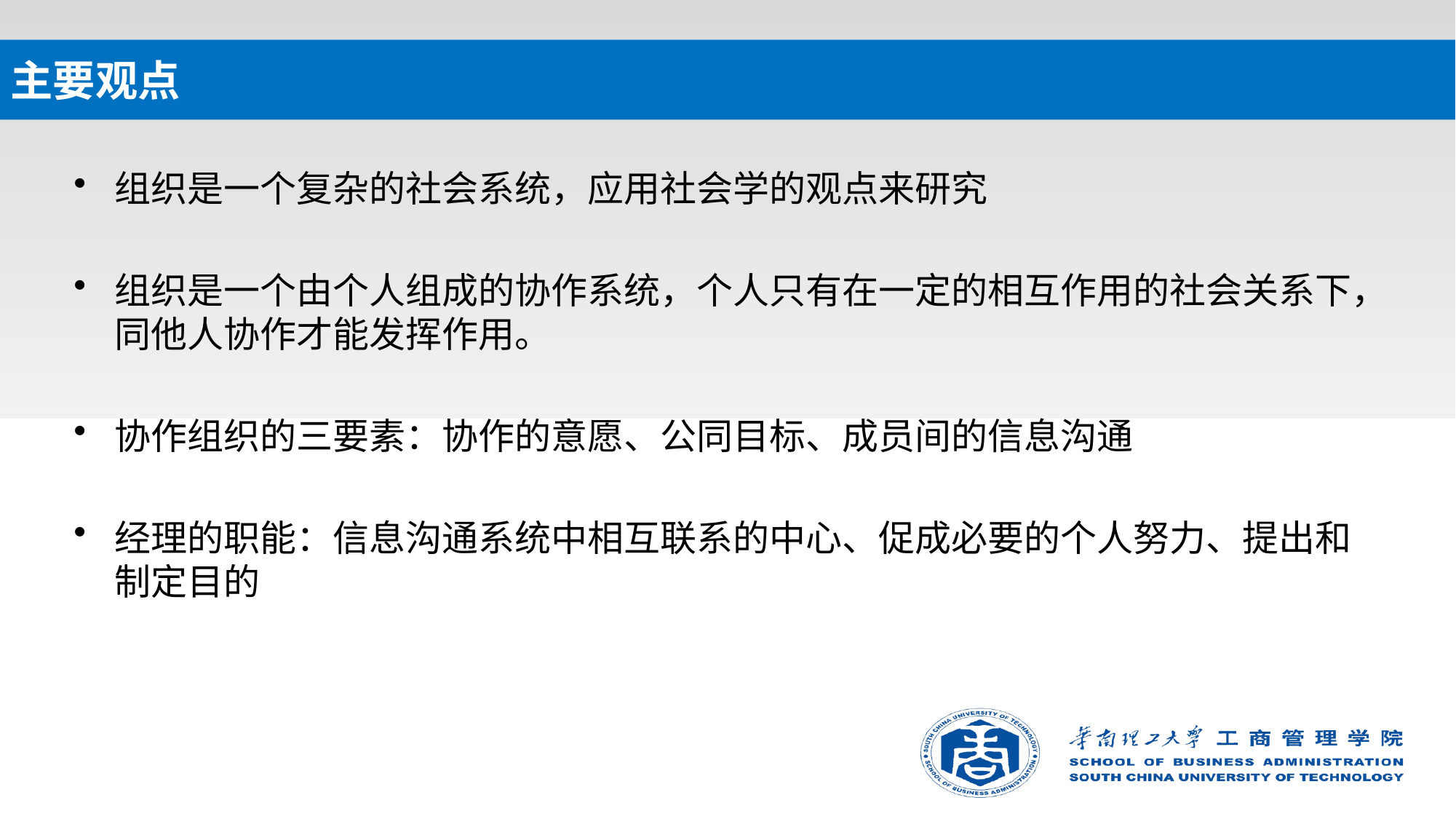

# 主要观点
组织是一个复杂的社会系统，应用社会学的观点来研究

组织是一个由个人组成的协作系统，个人只有在一定的相互作用的社会关系下，同他人协作才能发挥作用。

协作组织的三要素：协作的意愿、公同目标、成员间的信息沟通

经理的职能：信息沟通系统中相互联系的中心、促成必要的个人努力、提出和制定目的